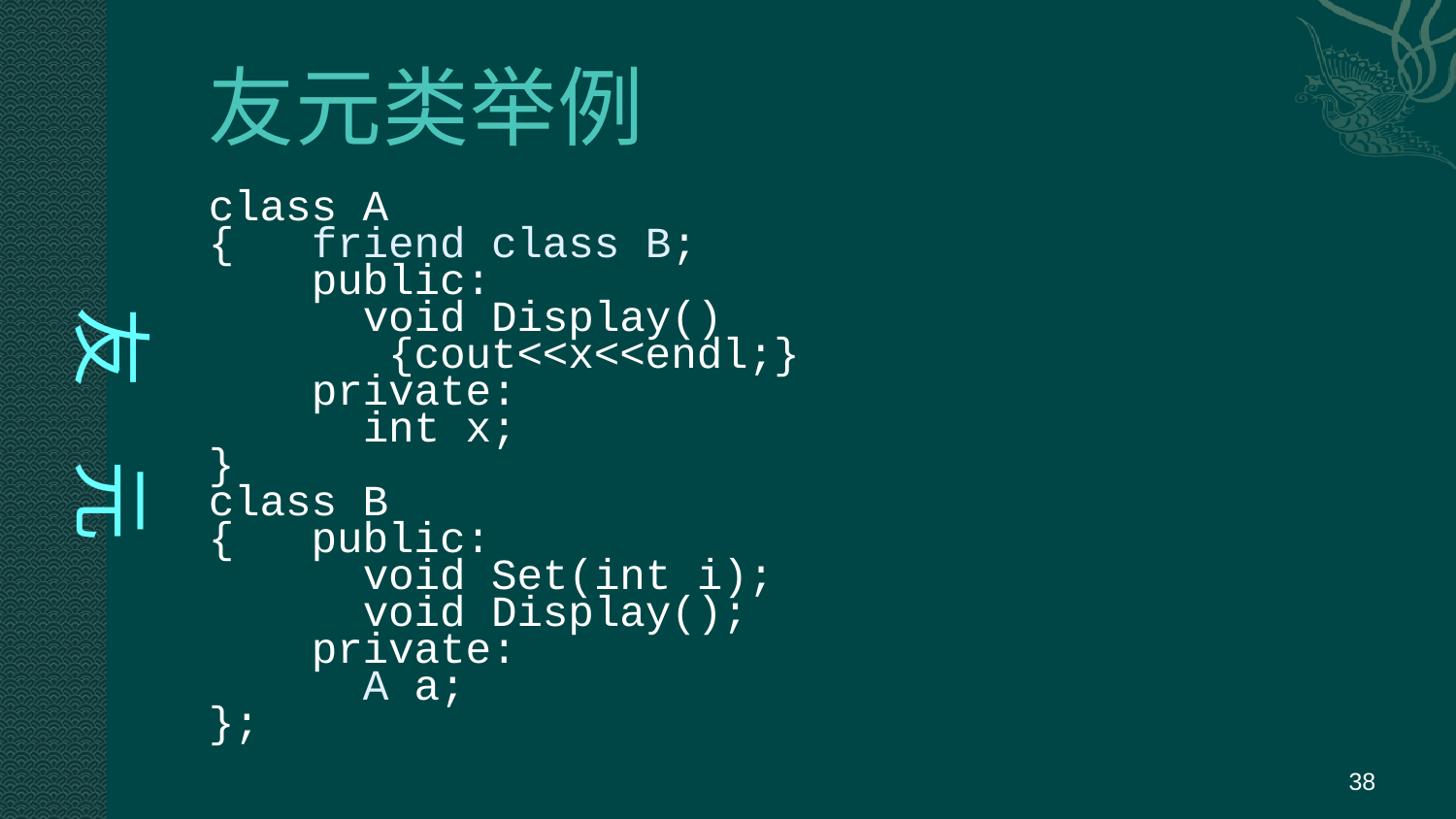

# 友元类举例
      友    元
class A
{   friend class B;
    public:
      void Display()
       {cout<<x<<endl;}
    private:
      int x;
}
class B
{   public:
      void Set(int i);
      void Display();
    private:
      A a;
};
38